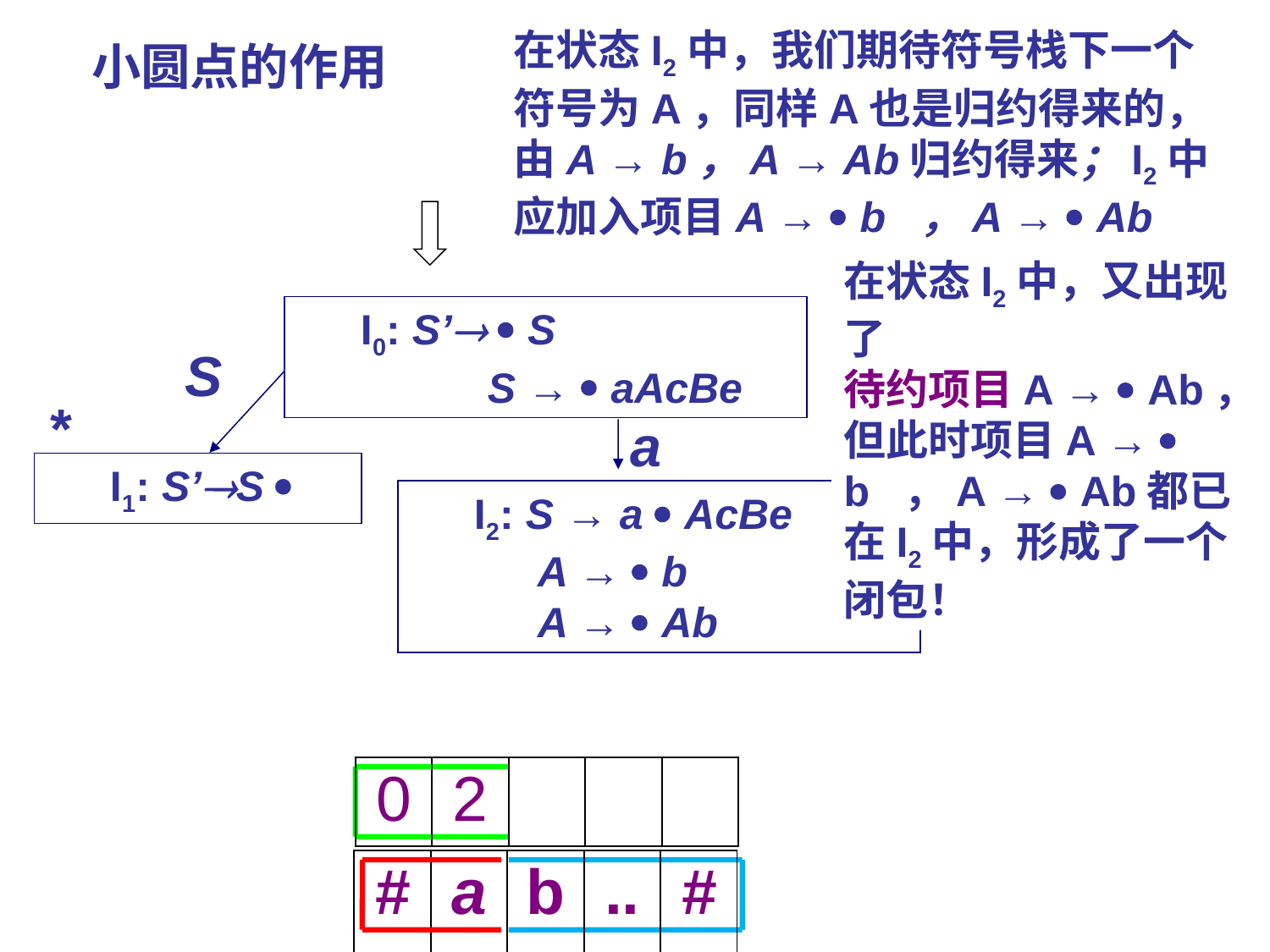

在状态I2中，我们期待符号栈下一个符号为A，同样A也是归约得来的，由A → b，A → Ab归约得来；I2中应加入项目A → • b  ，A → • Ab
小圆点的作用

在状态I2中，又出现了
待约项目A → • Ab，
但此时项目A → • b  ，A → • Ab都已在I2中，形成了一个闭包！
I0: S’→ • S
	S → • aAcBe
S

*
a

I1: S’→S •
I2: S → a • AcBe
    	A → • b
     	A → • Ab

| 0 | 2 |  |  |  |
| --- | --- | --- | --- | --- |

| # | a | b | ... | # |
| --- | --- | --- | --- | --- |